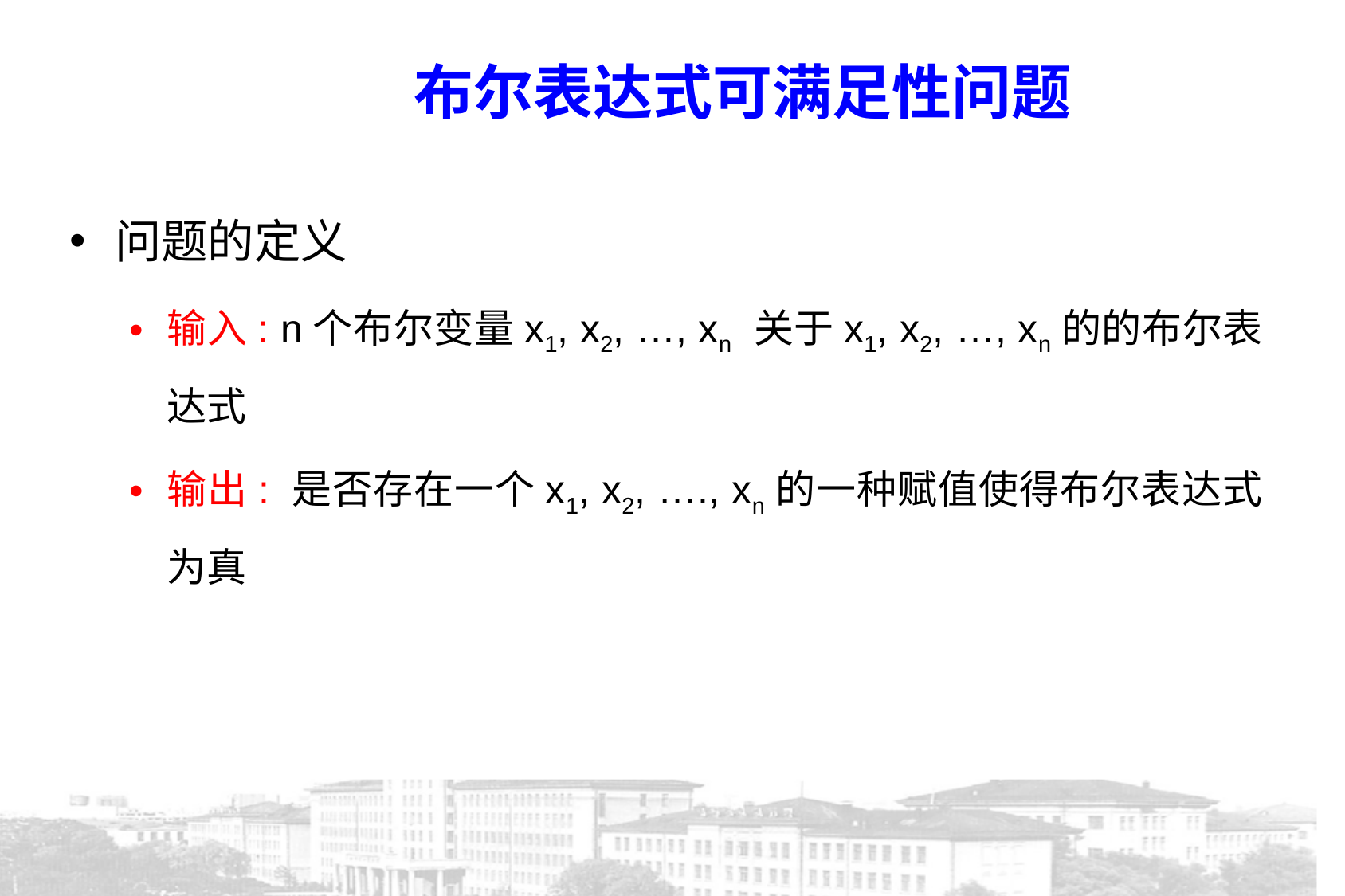

布尔表达式可满足性问题
问题的定义
输入: n个布尔变量x1, x2, …, xn 关于x1, x2, …, xn的的布尔表达式
输出: 是否存在一个x1, x2, …., xn的一种赋值使得布尔表达式为真